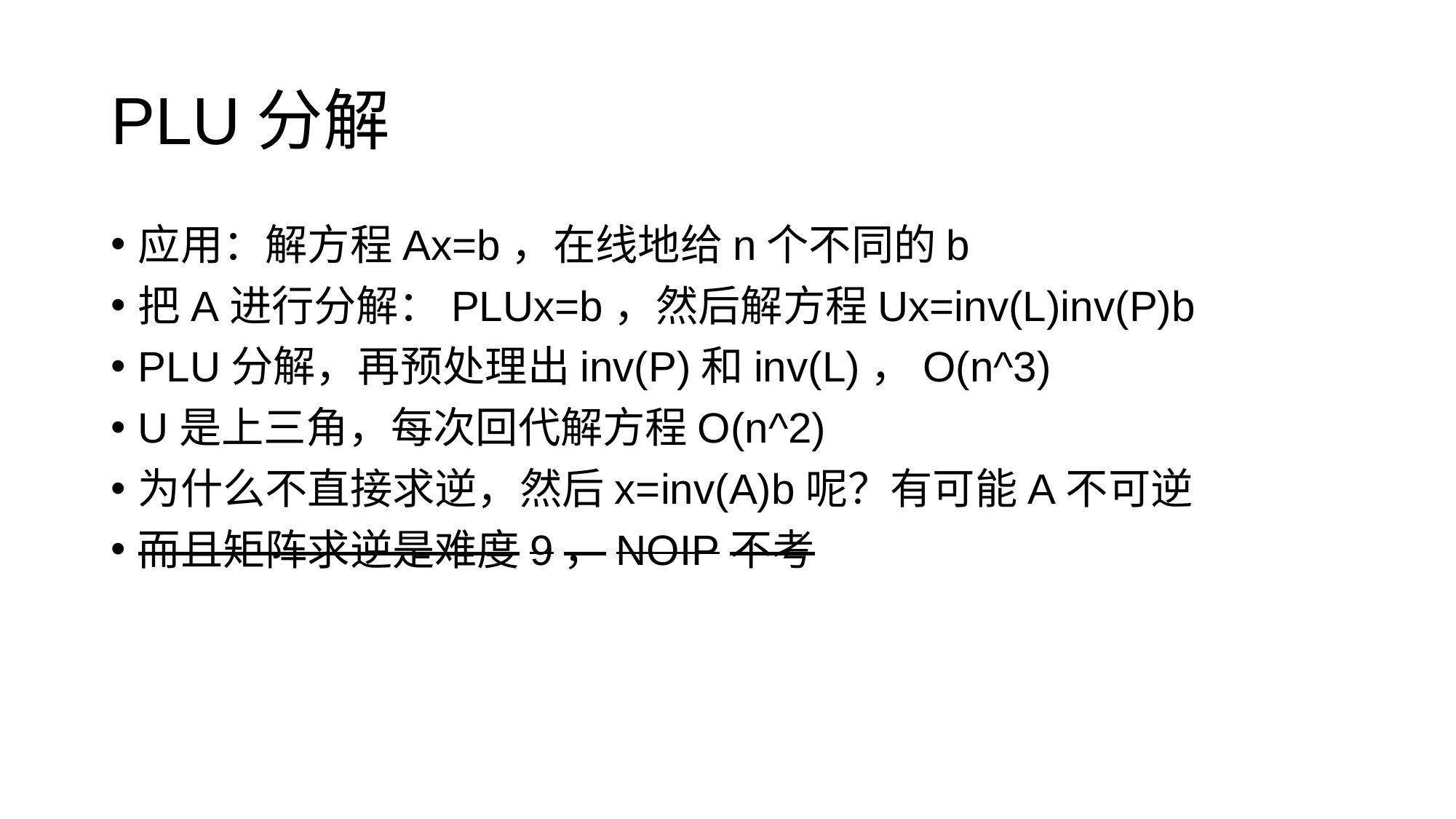

# PLU分解
应用：解方程Ax=b，在线地给n个不同的b
把A进行分解：PLUx=b，然后解方程Ux=inv(L)inv(P)b
PLU分解，再预处理出inv(P)和inv(L)，O(n^3)
U是上三角，每次回代解方程O(n^2)
为什么不直接求逆，然后x=inv(A)b呢？有可能A不可逆
而且矩阵求逆是难度9，NOIP不考